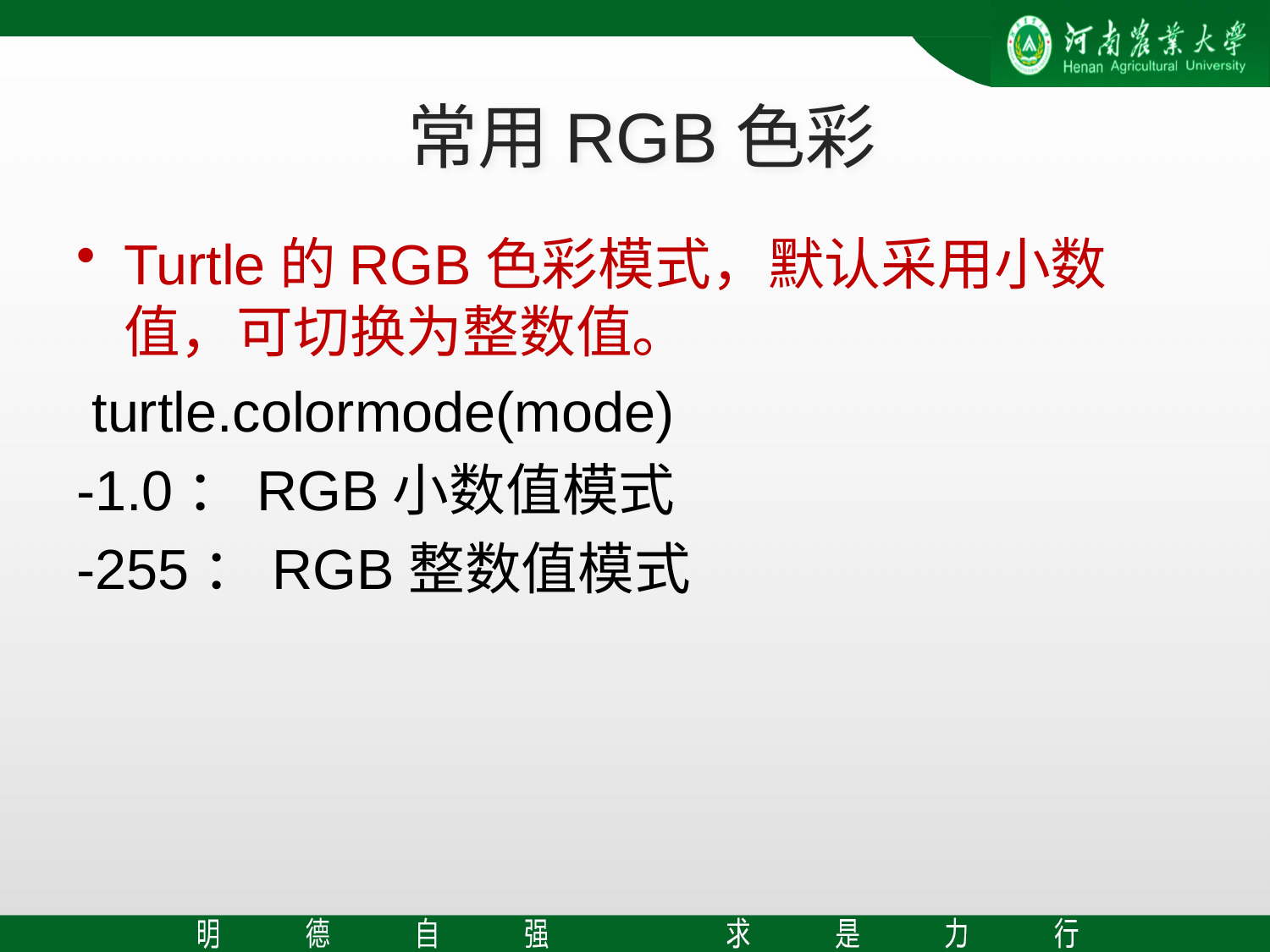

常用RGB色彩
Turtle的RGB色彩模式，默认采用小数值，可切换为整数值。
 turtle.colormode(mode)
-1.0：RGB小数值模式
-255：RGB整数值模式